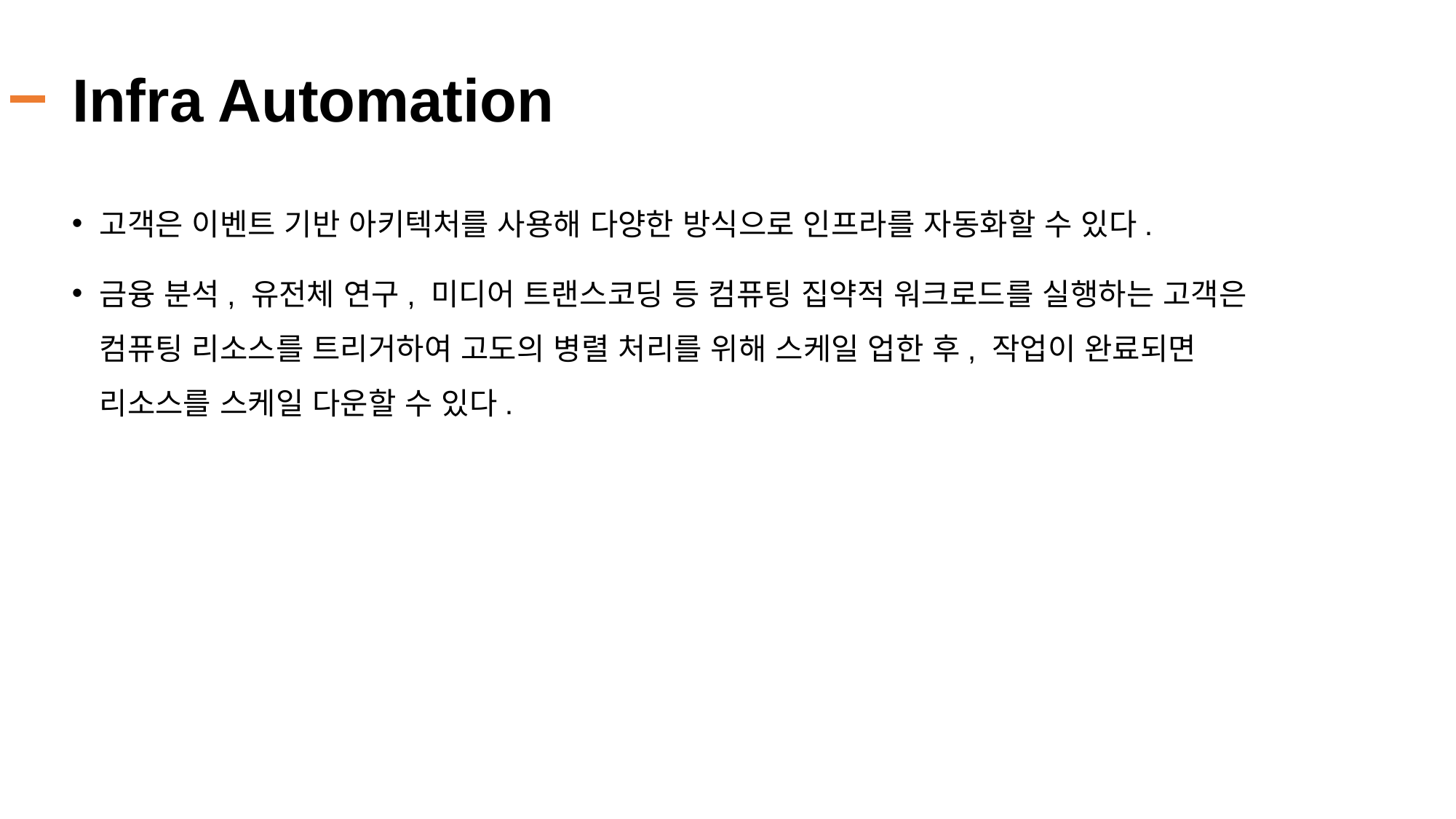

# Infra Automation

고객은 이벤트 기반 아키텍처를 사용해 다양한 방식으로 인프라를 자동화할 수 있다.
금융 분석, 유전체 연구, 미디어 트랜스코딩 등 컴퓨팅 집약적 워크로드를 실행하는 고객은 컴퓨팅 리소스를 트리거하여 고도의 병렬 처리를 위해 스케일 업한 후, 작업이 완료되면 리소스를 스케일 다운할 수 있다.